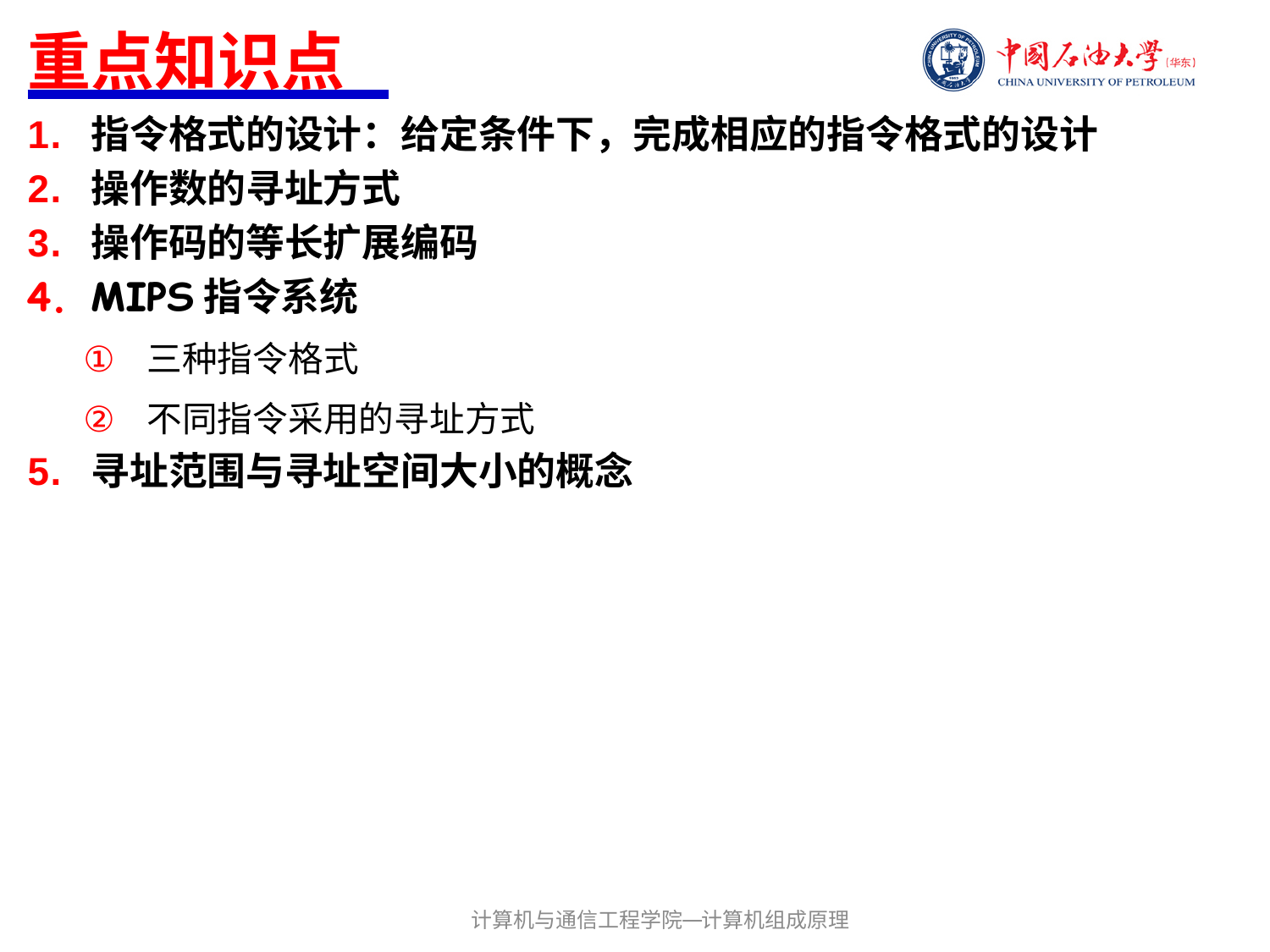

# 重点知识点
指令格式的设计：给定条件下，完成相应的指令格式的设计
操作数的寻址方式
操作码的等长扩展编码
MIPS指令系统
三种指令格式
不同指令采用的寻址方式
寻址范围与寻址空间大小的概念
计算机与通信工程学院—计算机组成原理
6